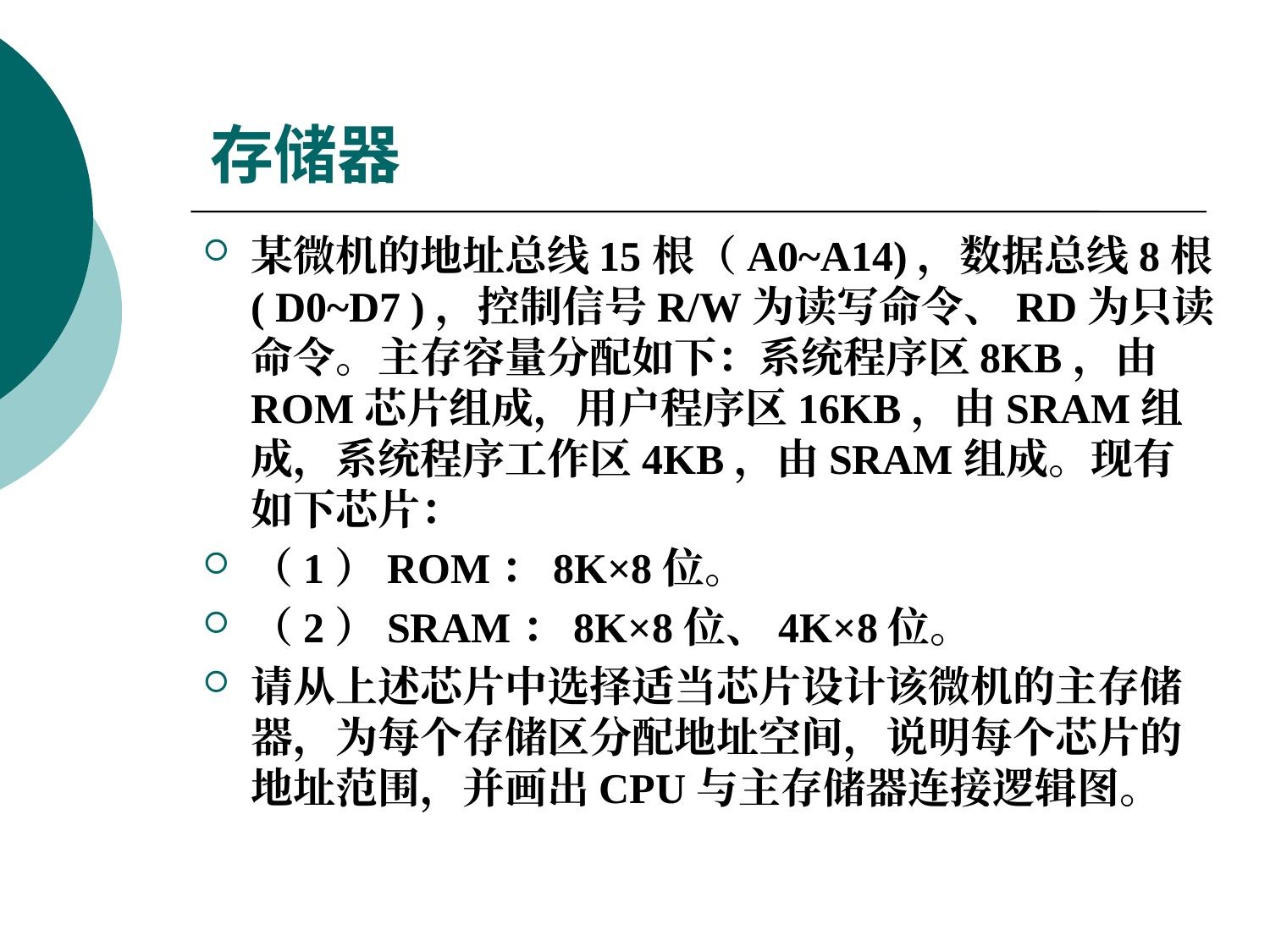

存储器
某微机的地址总线15根（A0~A14)，数据总线8根( D0~D7 )，控制信号R/W为读写命令、RD为只读命令。主存容量分配如下：系统程序区8KB，由ROM芯片组成，用户程序区16KB，由SRAM组成，系统程序工作区4KB，由SRAM组成。现有如下芯片：
（1）ROM：8K×8位。
（2）SRAM：8K×8位、4K×8位。
请从上述芯片中选择适当芯片设计该微机的主存储器，为每个存储区分配地址空间，说明每个芯片的地址范围，并画出CPU与主存储器连接逻辑图。